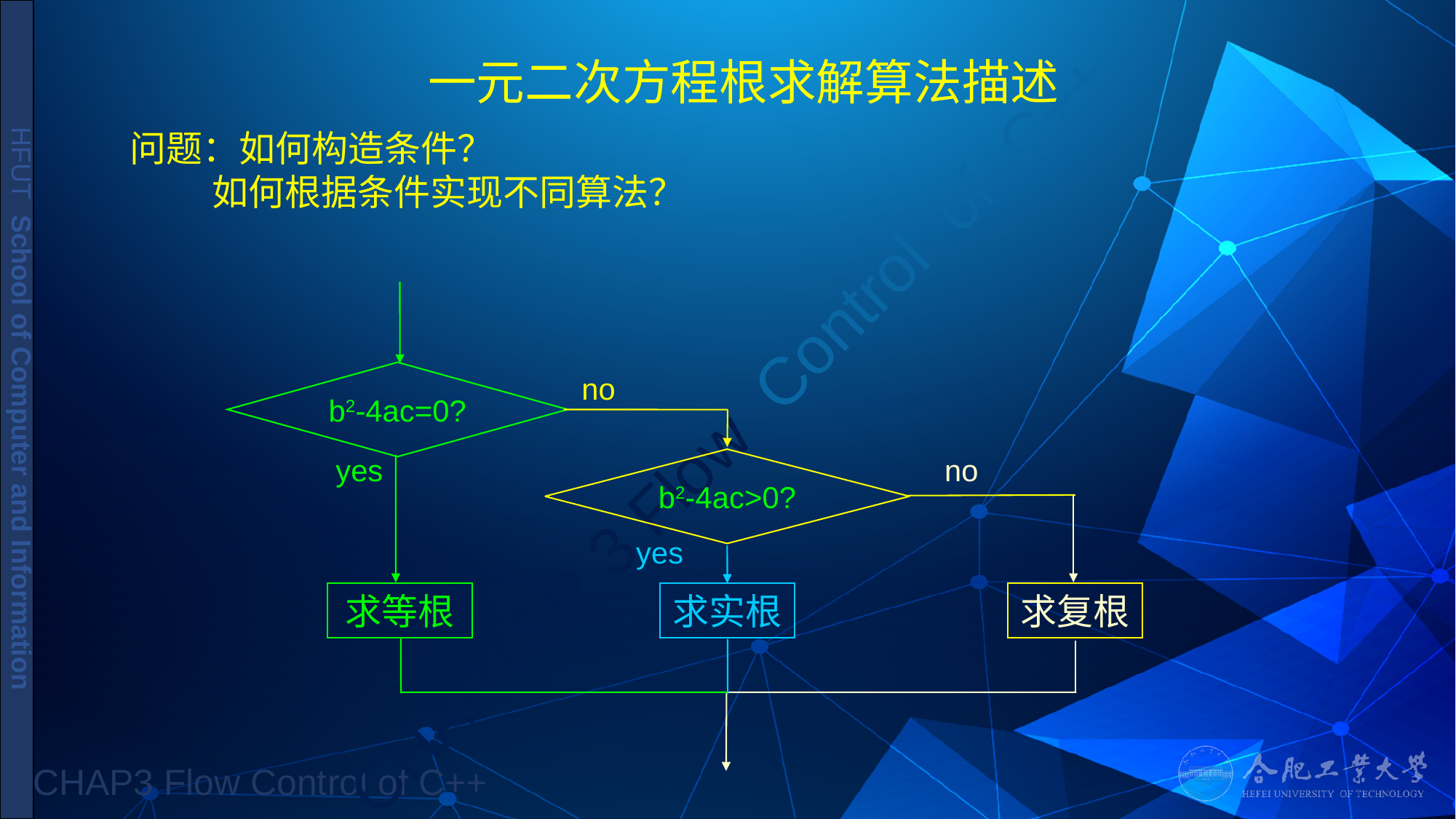

# 一元二次方程根求解算法描述
       问题：如何构造条件？
                 如何根据条件实现不同算法？

b2-4ac=0?
no

yes
no
b2-4ac>0?

yes

求等根
求实根
求复根